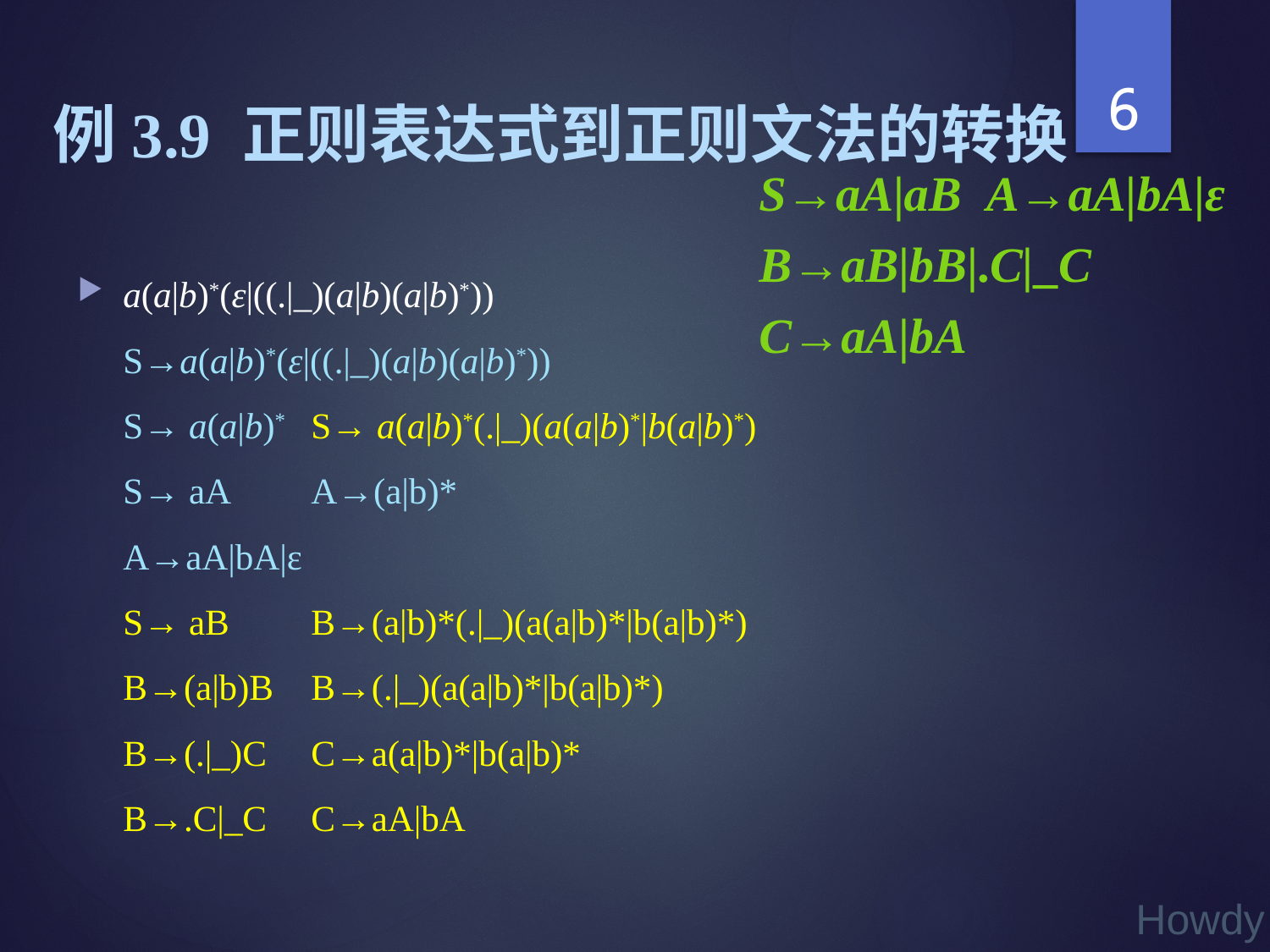

6
# 例3.9 正则表达式到正则文法的转换
S→aA|aB  A→aA|bA|ε  B→aB|bB|.C|_C
C→aA|bA
a(a|b)*(ε|((.|_)(a|b)(a|b)*))
	S→a(a|b)*(ε|((.|_)(a|b)(a|b)*))
	S→ a(a|b)* 	S→ a(a|b)*(.|_)(a(a|b)*|b(a|b)*)
	S→ aA		A→(a|b)*
	A→aA|bA|ε
	S→ aB		B→(a|b)*(.|_)(a(a|b)*|b(a|b)*)
	B→(a|b)B	B→(.|_)(a(a|b)*|b(a|b)*)
	B→(.|_)C		C→a(a|b)*|b(a|b)*
	B→.C|_C		C→aA|bA